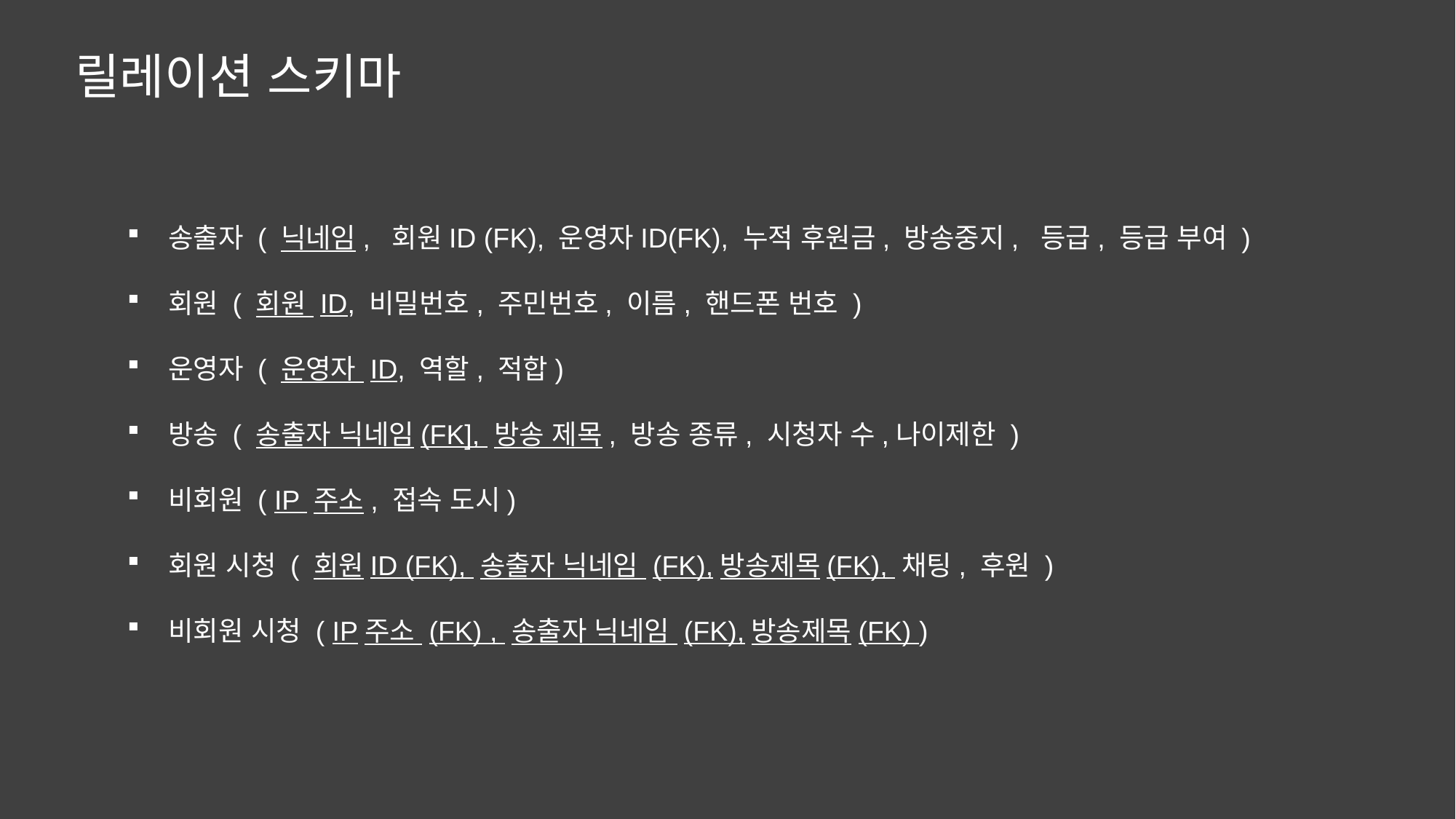

릴레이션 스키마
송출자 ( 닉네임,  회원ID (FK), 운영자ID(FK), 누적 후원금, 방송중지,  등급, 등급 부여 )

회원 ( 회원 ID, 비밀번호, 주민번호, 이름, 핸드폰 번호 )

운영자 ( 운영자 ID, 역할, 적합)

방송 ( 송출자 닉네임(FK], 방송 제목, 방송 종류, 시청자 수,나이제한 )

비회원 ( IP 주소, 접속 도시)

회원 시청 ( 회원ID (FK), 송출자 닉네임 (FK),방송제목(FK), 채팅, 후원 )

비회원 시청 ( IP주소 (FK) , 송출자 닉네임 (FK),방송제목(FK) )